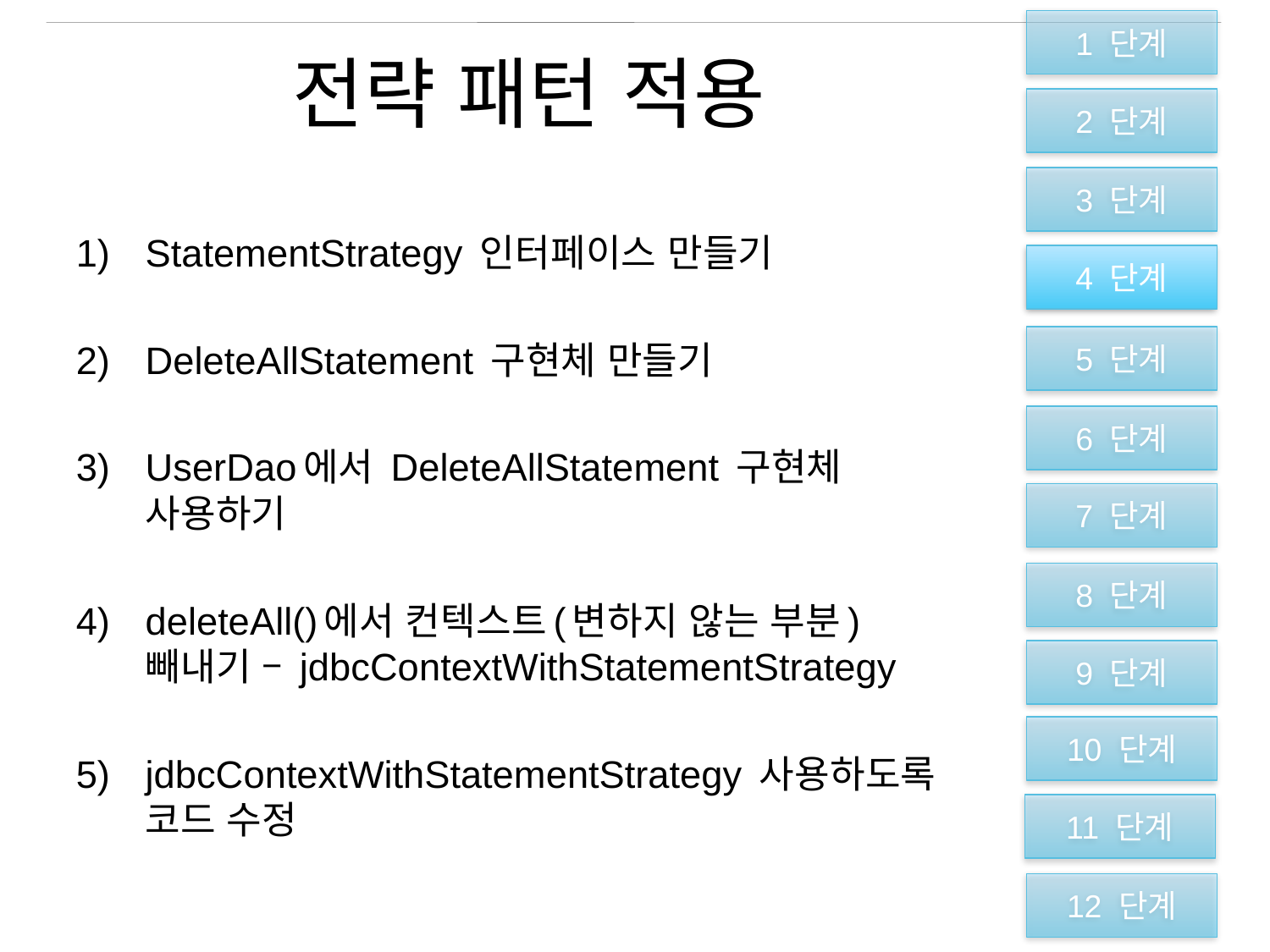

1 단계
2 단계
3 단계
4 단계
5 단계
6 단계
7 단계
8 단계
9 단계
10 단계
11 단계
12 단계
# 전략 패턴 적용
StatementStrategy 인터페이스 만들기

DeleteAllStatement 구현체 만들기

UserDao에서 DeleteAllStatement 구현체 사용하기

deleteAll()에서 컨텍스트(변하지 않는 부분) 빼내기 – jdbcContextWithStatementStrategy

jdbcContextWithStatementStrategy 사용하도록 코드 수정